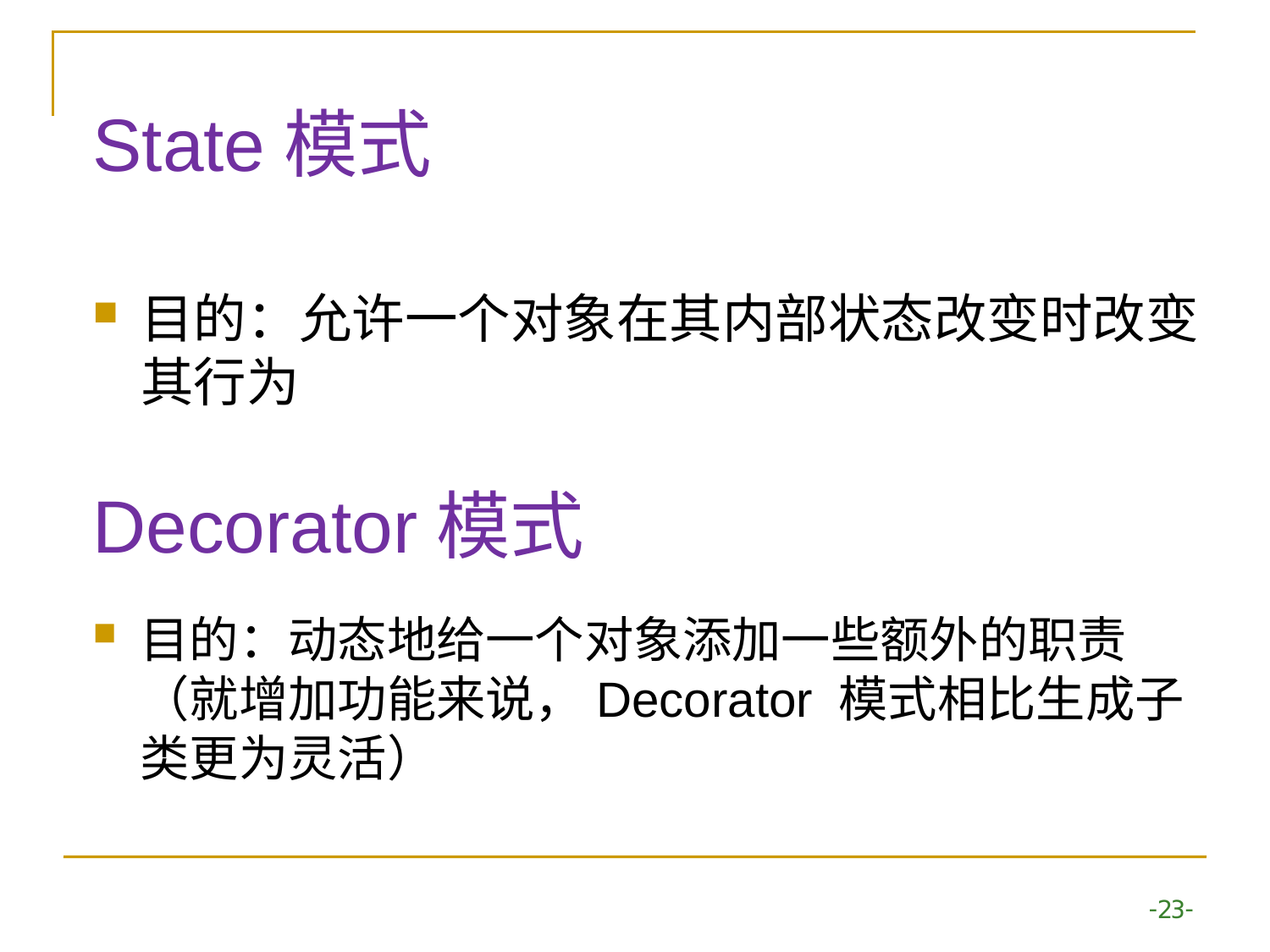

# State模式
目的：允许一个对象在其内部状态改变时改变其行为

 Decorator模式
目的：动态地给一个对象添加一些额外的职责（就增加功能来说，Decorator 模式相比生成子类更为灵活）

-23-